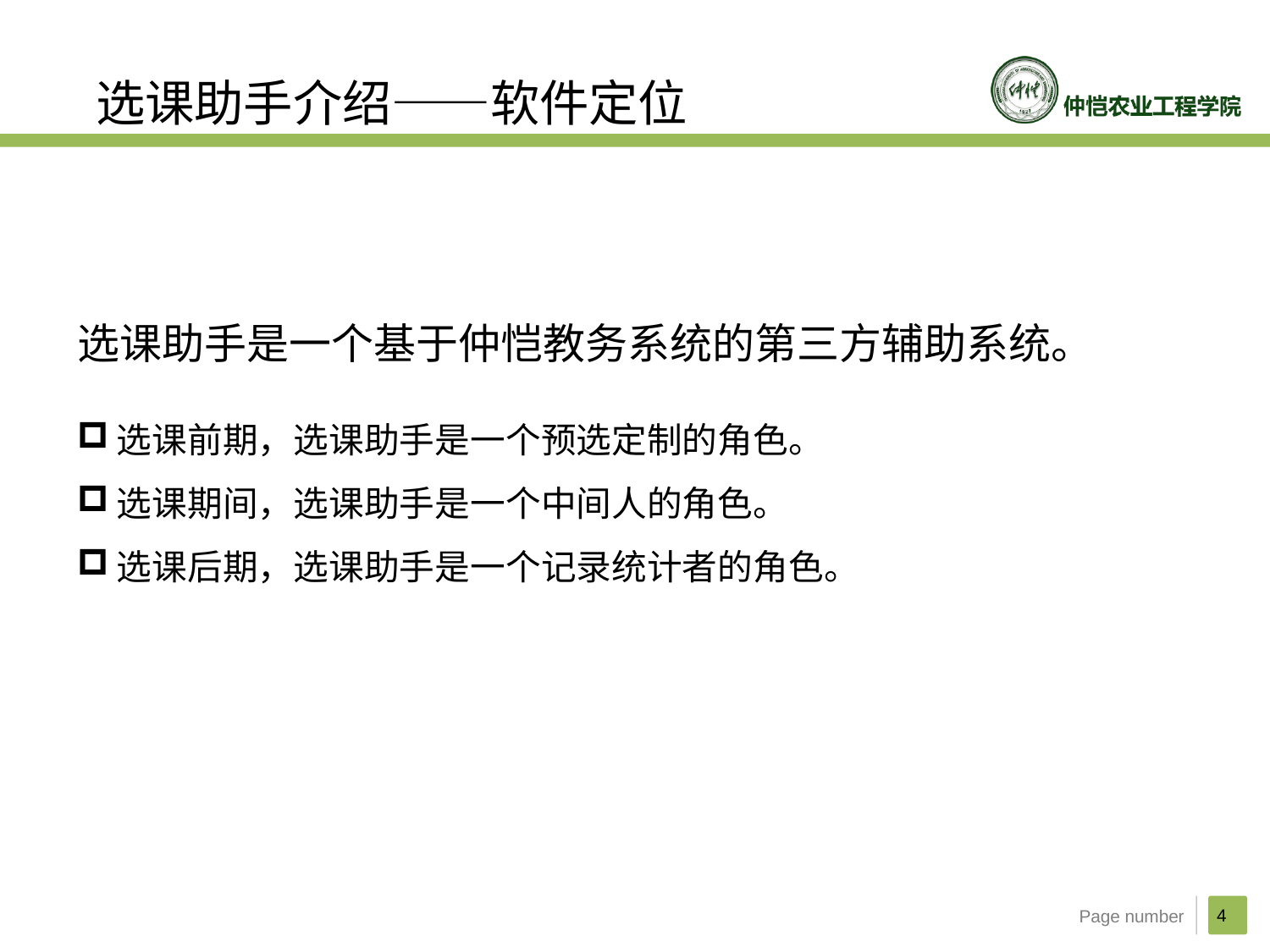

选课助手介绍——软件定位
选课助手是一个基于仲恺教务系统的第三方辅助系统。

选课前期，选课助手是一个预选定制的角色。
选课期间，选课助手是一个中间人的角色。
选课后期，选课助手是一个记录统计者的角色。